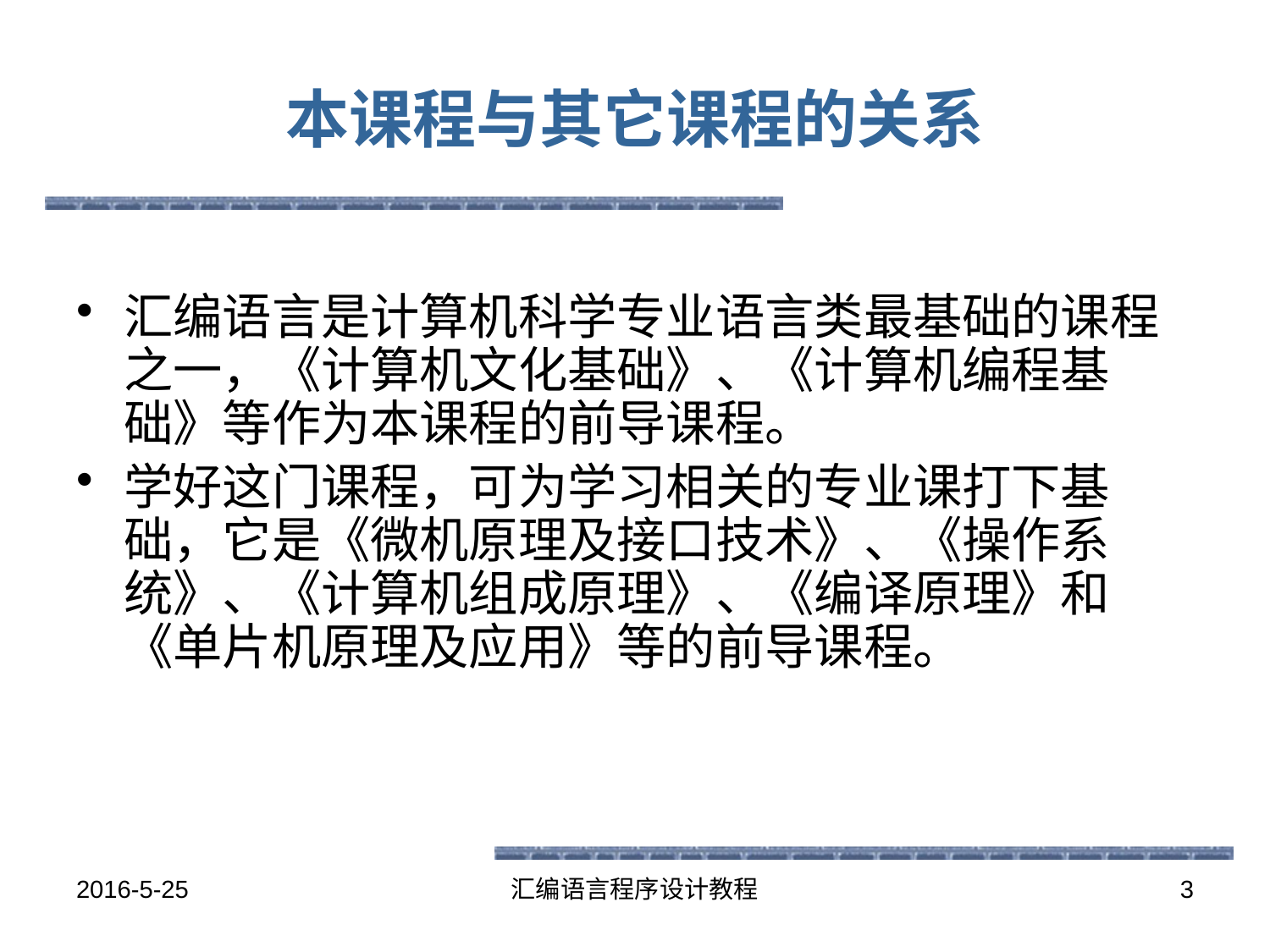

# 本课程与其它课程的关系
汇编语言是计算机科学专业语言类最基础的课程之一，《计算机文化基础》、《计算机编程基础》等作为本课程的前导课程。
学好这门课程，可为学习相关的专业课打下基础，它是《微机原理及接口技术》、《操作系统》、《计算机组成原理》、《编译原理》和《单片机原理及应用》等的前导课程。
2016-5-25
汇编语言程序设计教程
3